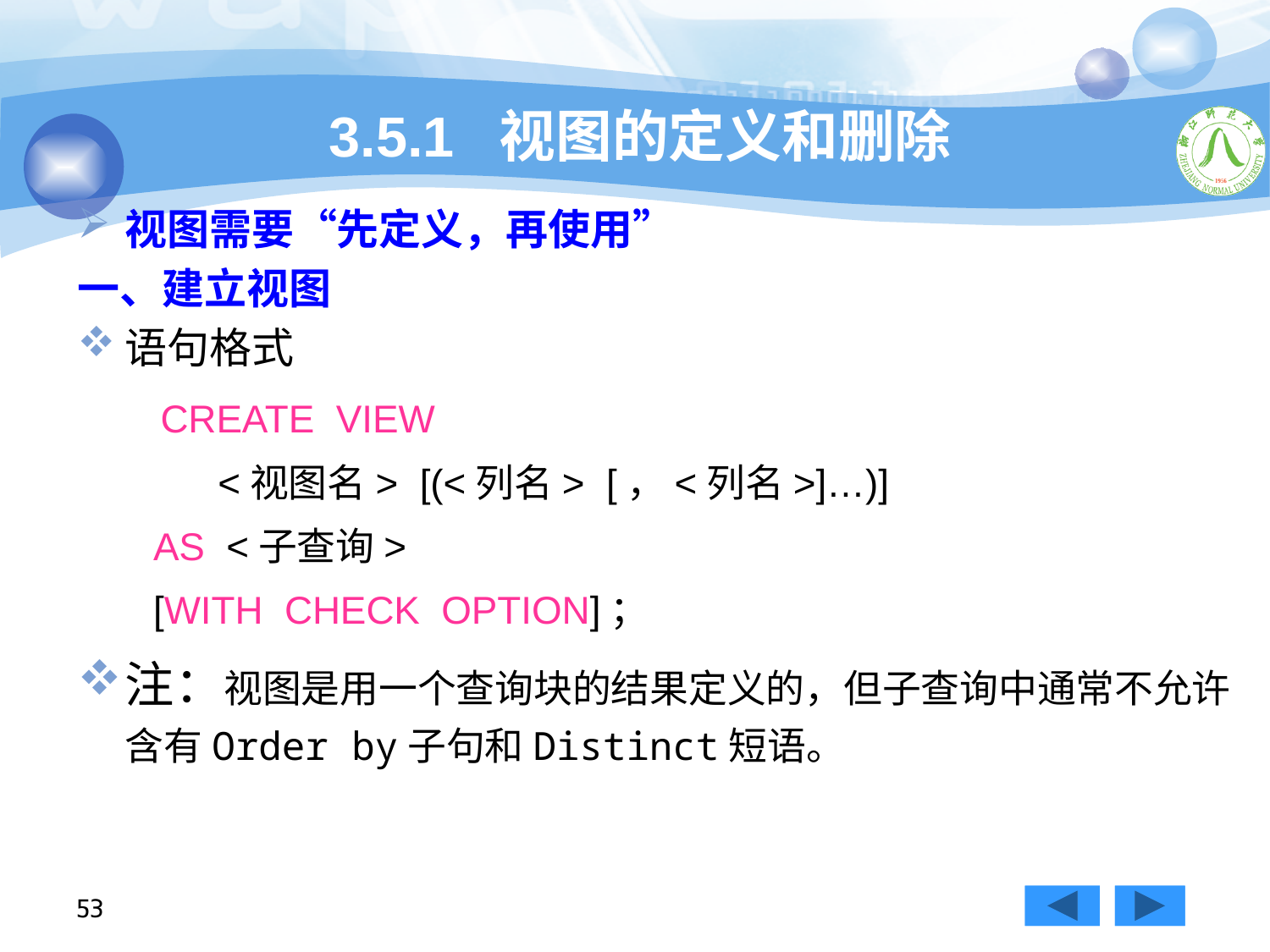

# 3.5.1  视图的定义和删除
视图需要“先定义，再使用”
一、建立视图
语句格式
       CREATE  VIEW
             <视图名>  [(<列名>  [，<列名>]…)]
       AS  <子查询>
       [WITH  CHECK  OPTION]；
注：视图是用一个查询块的结果定义的，但子查询中通常不允许含有Order by子句和Distinct短语。
53